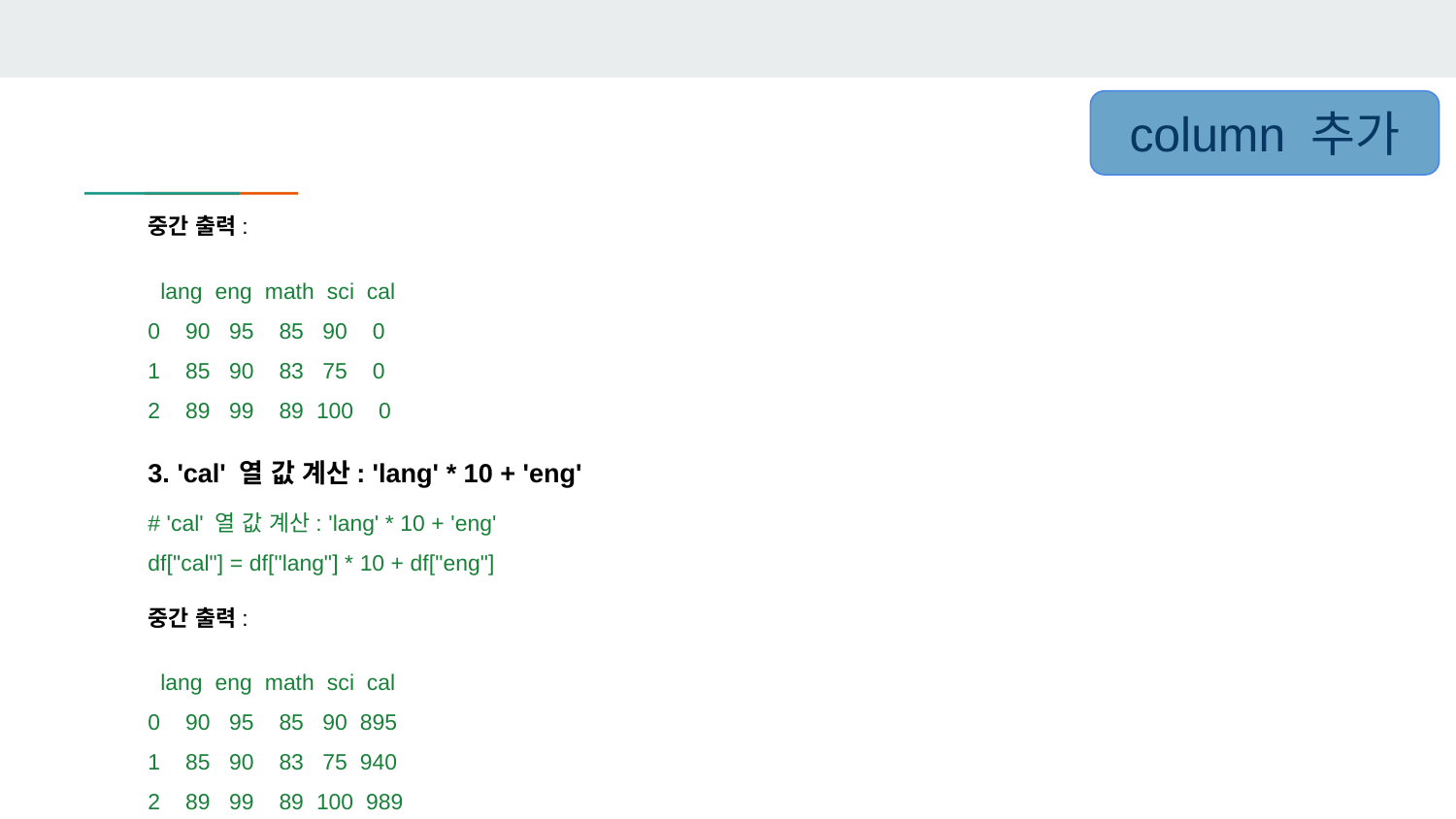

column 추가
중간 출력:
  lang  eng  math  sci  cal
0    90   95    85   90    0
1    85   90    83   75    0
2    89   99    89  100    0
3. 'cal' 열 값 계산: 'lang' * 10 + 'eng'
# 'cal' 열 값 계산: 'lang' * 10 + 'eng'
df["cal"] = df["lang"] * 10 + df["eng"]
중간 출력:
  lang  eng  math  sci  cal
0    90   95    85   90  895
1    85   90    83   75  940
2    89   99    89  100  989